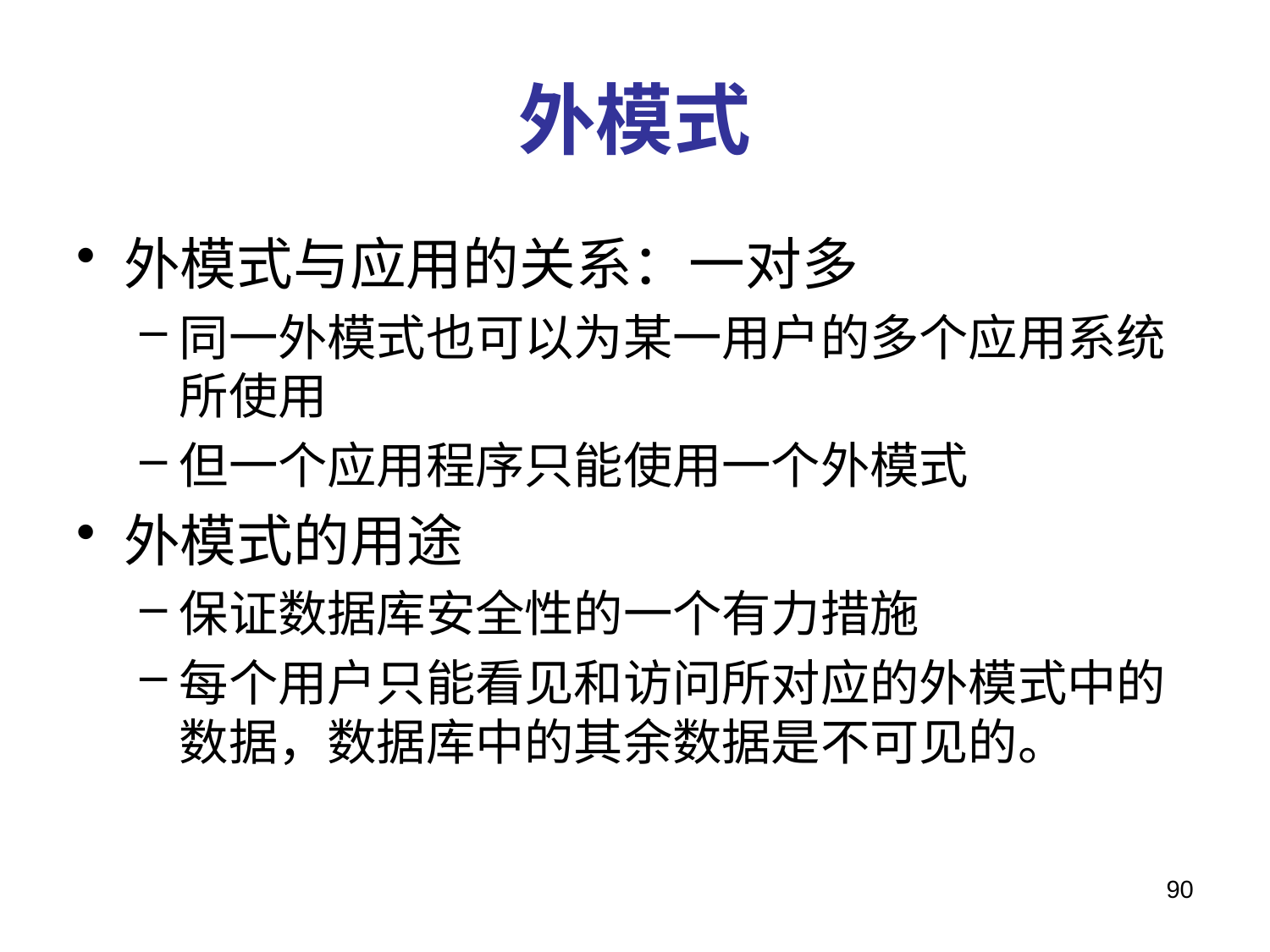

# 外模式
外模式与应用的关系：一对多
同一外模式也可以为某一用户的多个应用系统所使用
但一个应用程序只能使用一个外模式
外模式的用途
保证数据库安全性的一个有力措施
每个用户只能看见和访问所对应的外模式中的数据，数据库中的其余数据是不可见的。

90